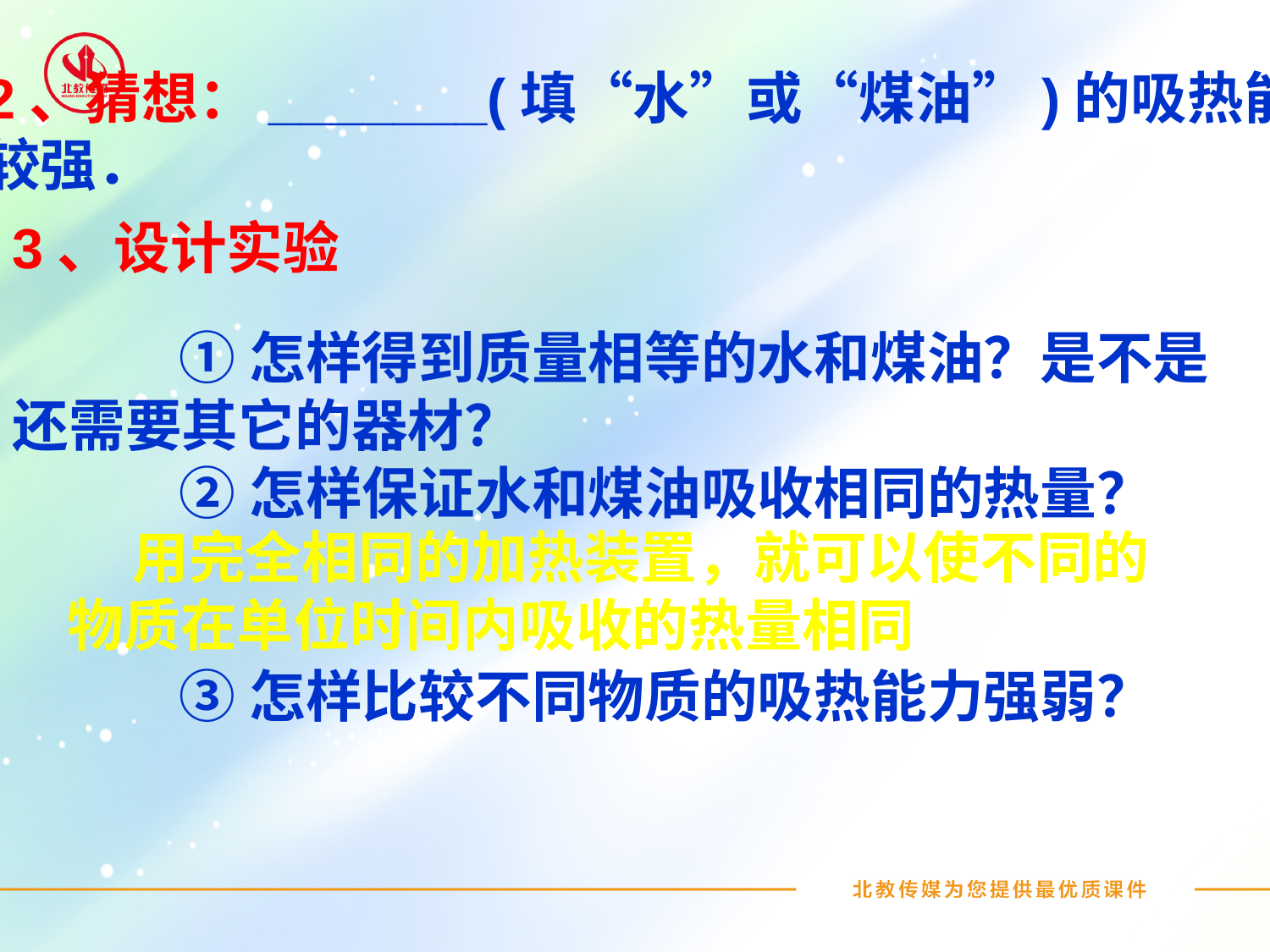

2、猜想：_______(填“水”或“煤油”)的吸热能力
较强．
3、设计实验
①怎样得到质量相等的水和煤油？是不是还需要其它的器材？
②怎样保证水和煤油吸收相同的热量？

③怎样比较不同物质的吸热能力强弱？

    用完全相同的加热装置，就可以使不同的物质在单位时间内吸收的热量相同